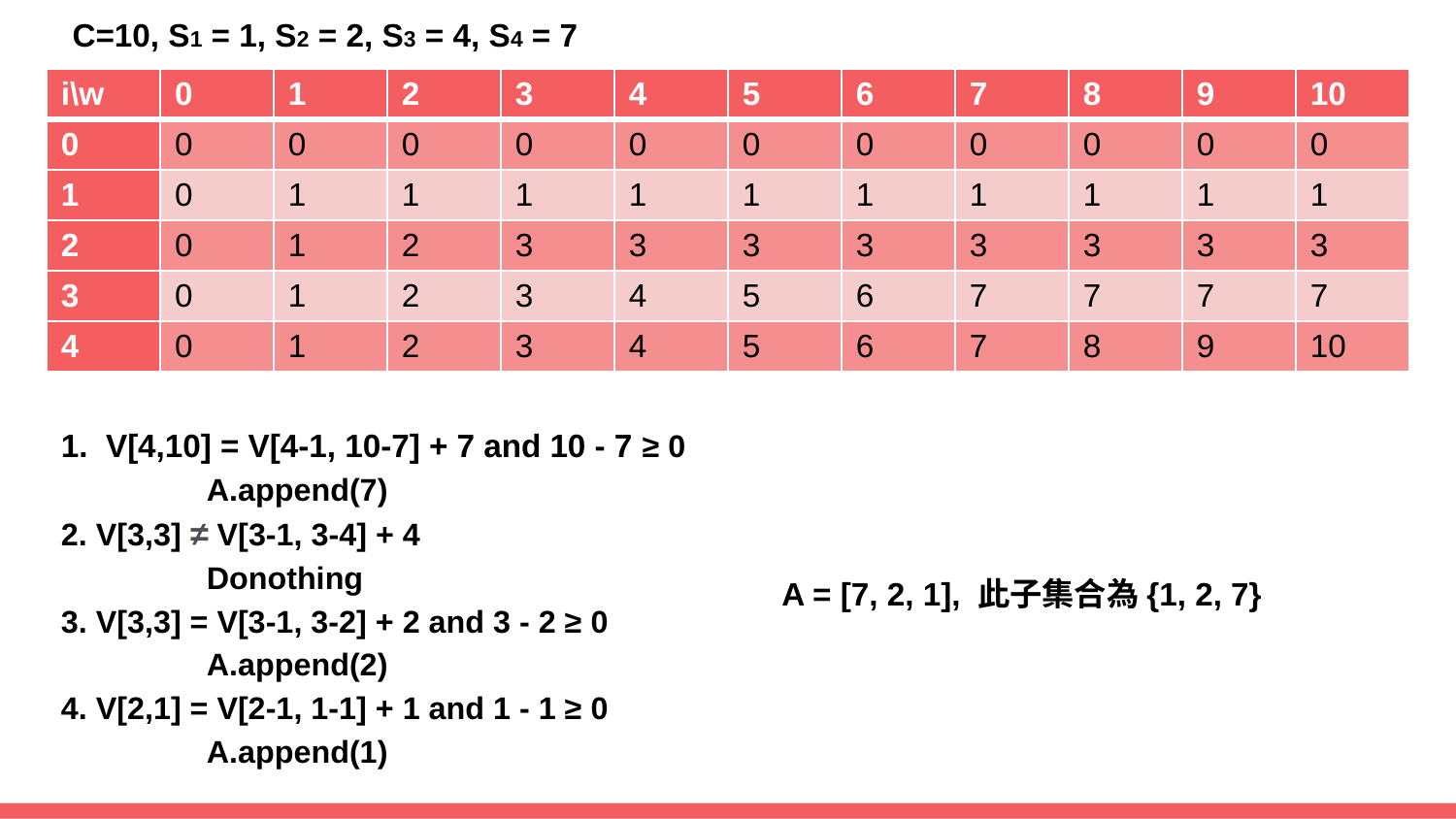

C=10, S1 = 1, S2 = 2, S3 = 4, S4 = 7
| i\w | 0 | 1 | 2 | 3 | 4 | 5 | 6 | 7 | 8 | 9 | 10 |
| --- | --- | --- | --- | --- | --- | --- | --- | --- | --- | --- | --- |
| 0 | 0 | 0 | 0 | 0 | 0 | 0 | 0 | 0 | 0 | 0 | 0 |
| 1 | 0 | 1 | 1 | 1 | 1 | 1 | 1 | 1 | 1 | 1 | 1 |
| 2 | 0 | 1 | 2 | 3 | 3 | 3 | 3 | 3 | 3 | 3 | 3 |
| 3 | 0 | 1 | 2 | 3 | 4 | 5 | 6 | 7 | 7 | 7 | 7 |
| 4 | 0 | 1 | 2 | 3 | 4 | 5 | 6 | 7 | 8 | 9 | 10 |
1.  V[4,10] = V[4-1, 10-7] + 7 and 10 - 7 ≥ 0
	A.append(7)
2. V[3,3] ≠ V[3-1, 3-4] + 4
	Donothing
3. V[3,3] = V[3-1, 3-2] + 2 and 3 - 2 ≥ 0
	A.append(2)
4. V[2,1] = V[2-1, 1-1] + 1 and 1 - 1 ≥ 0
	A.append(1)
A = [7, 2, 1], 此子集合為{1, 2, 7}